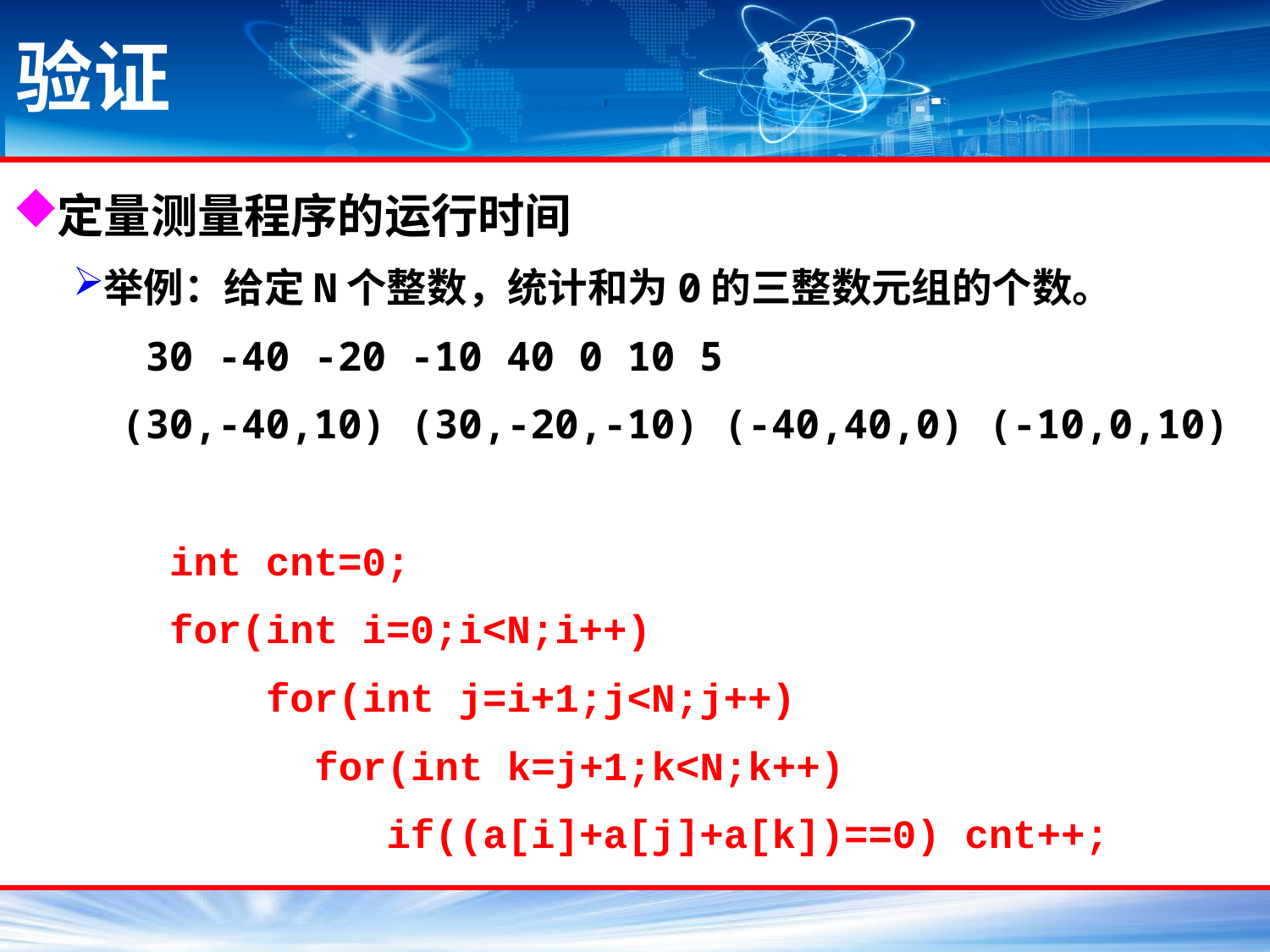

# 验证
定量测量程序的运行时间
举例：给定N个整数，统计和为0的三整数元组的个数。
   30 -40 -20 -10 40 0 10 5
  (30,-40,10) (30,-20,-10) (-40,40,0) (-10,0,10)

    int cnt=0;
    for(int i=0;i<N;i++)
        for(int j=i+1;j<N;j++)
          for(int k=j+1;k<N;k++)
             if((a[i]+a[j]+a[k])==0) cnt++;